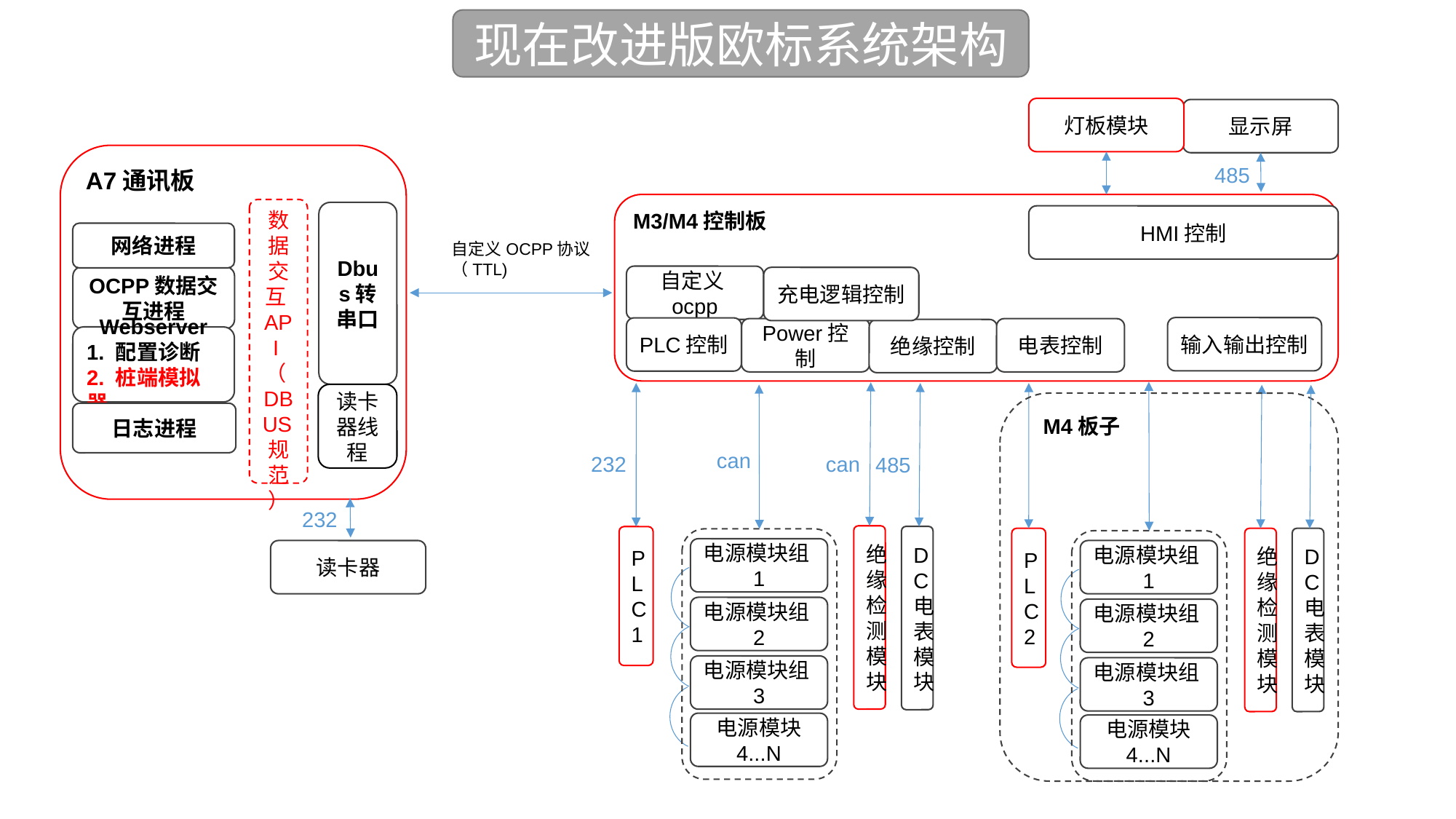

现在改进版欧标系统架构
灯板模块
显示屏
A7通讯板
485
M3/M4控制板
数据交互API（DBUS规范）
Dbus转
串口
HMI控制
网络进程
自定义OCPP协议
（TTL)
自定义ocpp
OCPP数据交互进程
充电逻辑控制
输入输出控制
PLC控制
Power控制
电表控制
绝缘控制
Webserver
1. 配置诊断
2. 桩端模拟器
读卡器线程
   M4板子

日志进程
can
232
can
485
232
绝缘检测模块
DC电表模块
PLC1
PLC2
绝缘检测模块
DC电表模块

电源模块组1
读卡器
电源模块组1

电源模块组2
电源模块组2

电源模块组3
电源模块组3

电源模块
4...N
电源模块
4...N